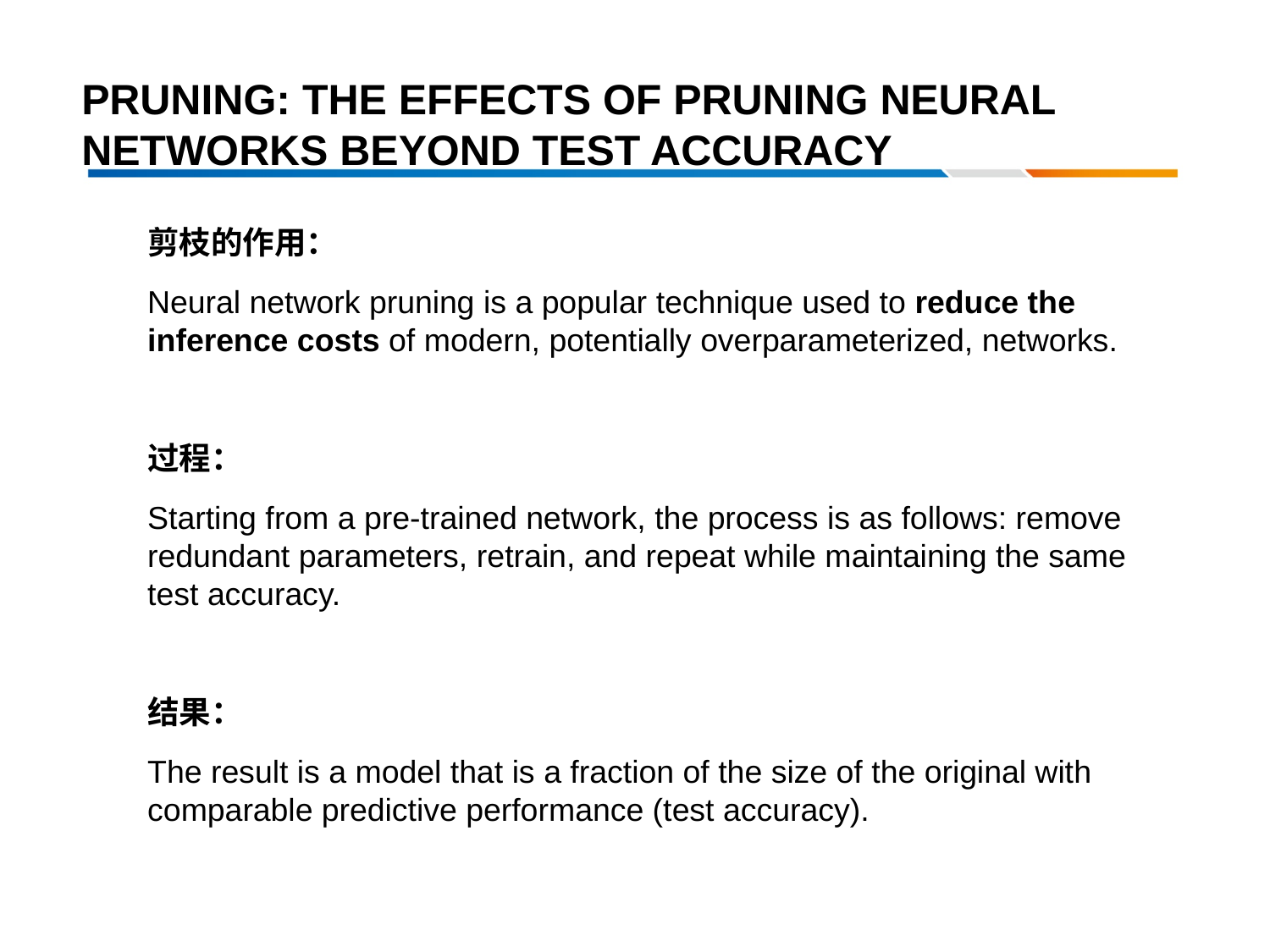

# PRUNING: THE EFFECTS OF PRUNING NEURAL NETWORKS BEYOND TEST ACCURACY
剪枝的作用：
Neural network pruning is a popular technique used to reduce the inference costs of modern, potentially overparameterized, networks.

过程：
Starting from a pre-trained network, the process is as follows: remove redundant parameters, retrain, and repeat while maintaining the same test accuracy.

结果：
The result is a model that is a fraction of the size of the original with comparable predictive performance (test accuracy).